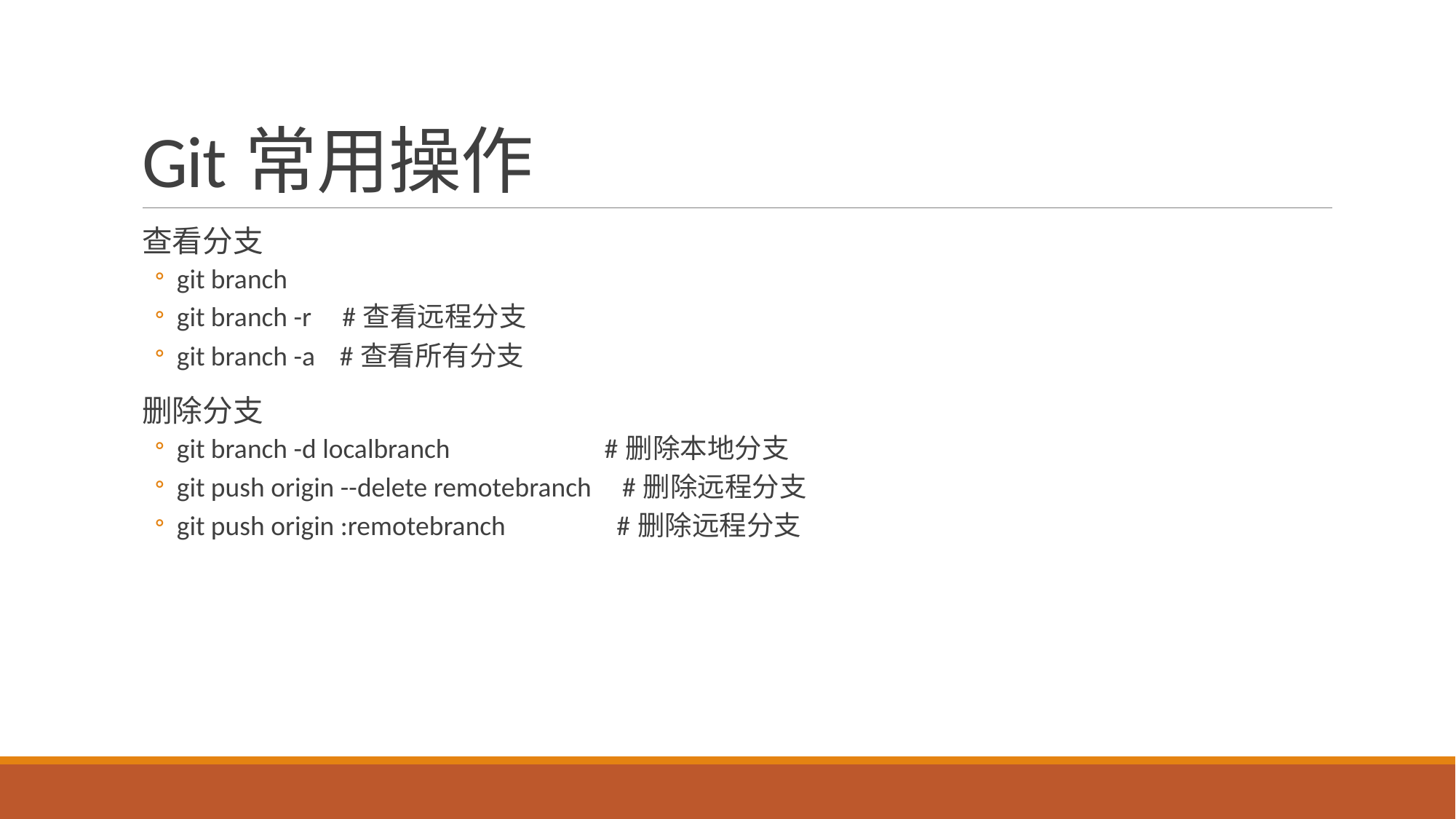

# Git常用操作
查看分支
git branch
git branch -r     #查看远程分支
git branch -a    #查看所有分支
删除分支
git branch -d localbranch                         #删除本地分支
git push origin --delete remotebranch     #删除远程分支
git push origin :remotebranch                  #删除远程分支